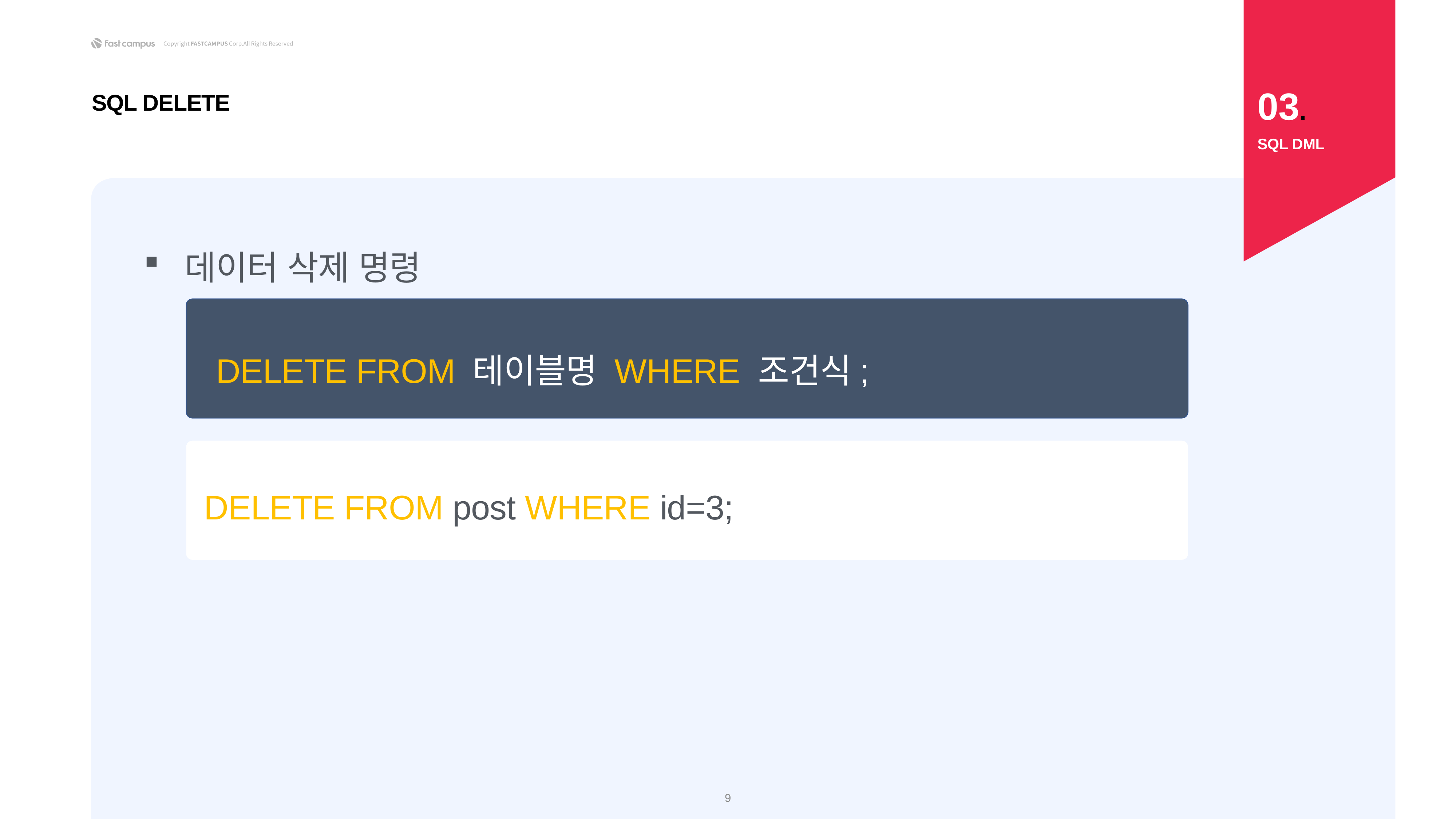

03.
SQL DELETE
SQL DML
데이터 삭제 명령

      DELETE FROM 테이블명 WHERE 조건식;

DELETE FROM post WHERE id=3;
9